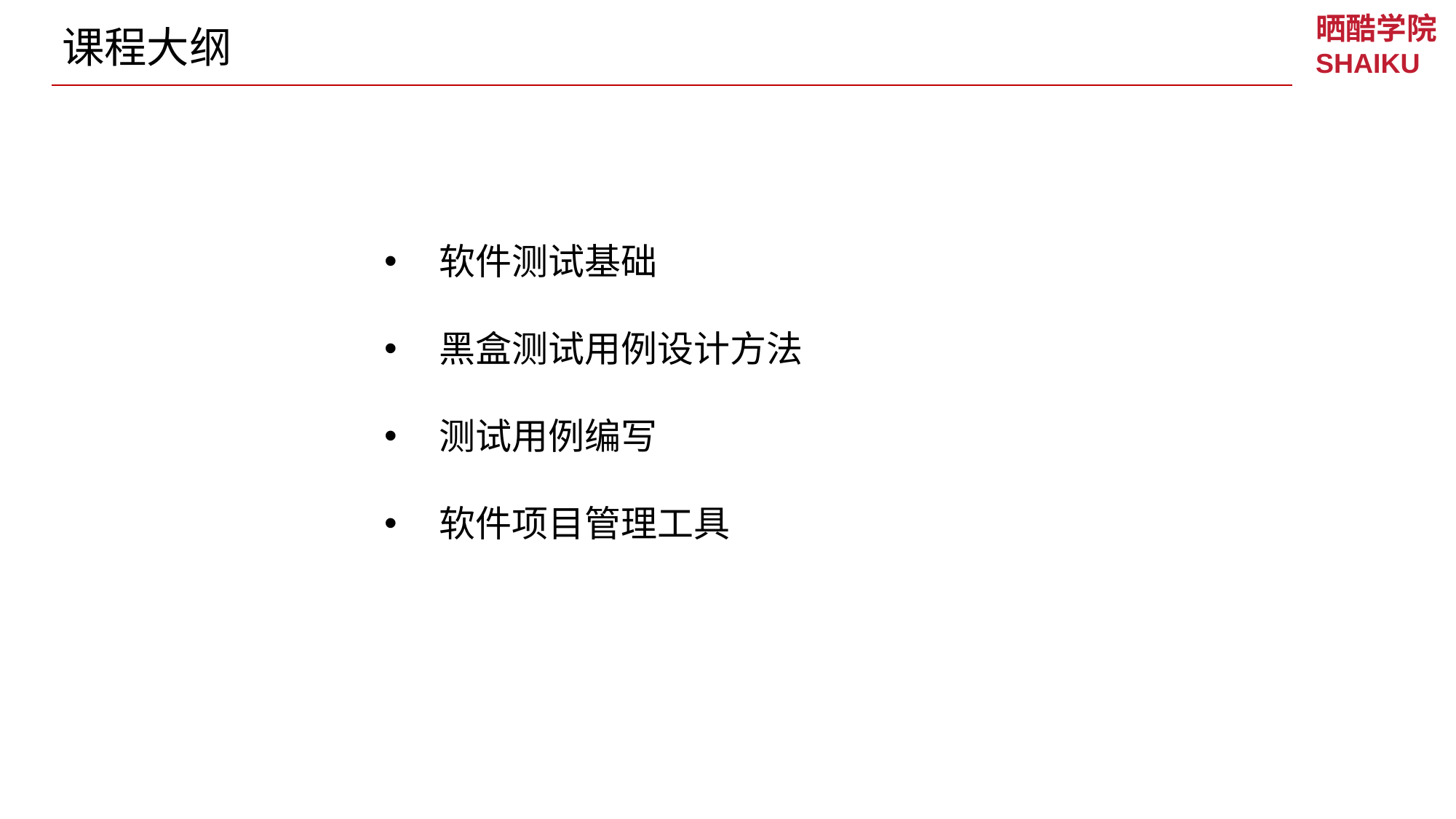

课程大纲
软件测试基础

黑盒测试用例设计方法

测试用例编写

软件项目管理工具